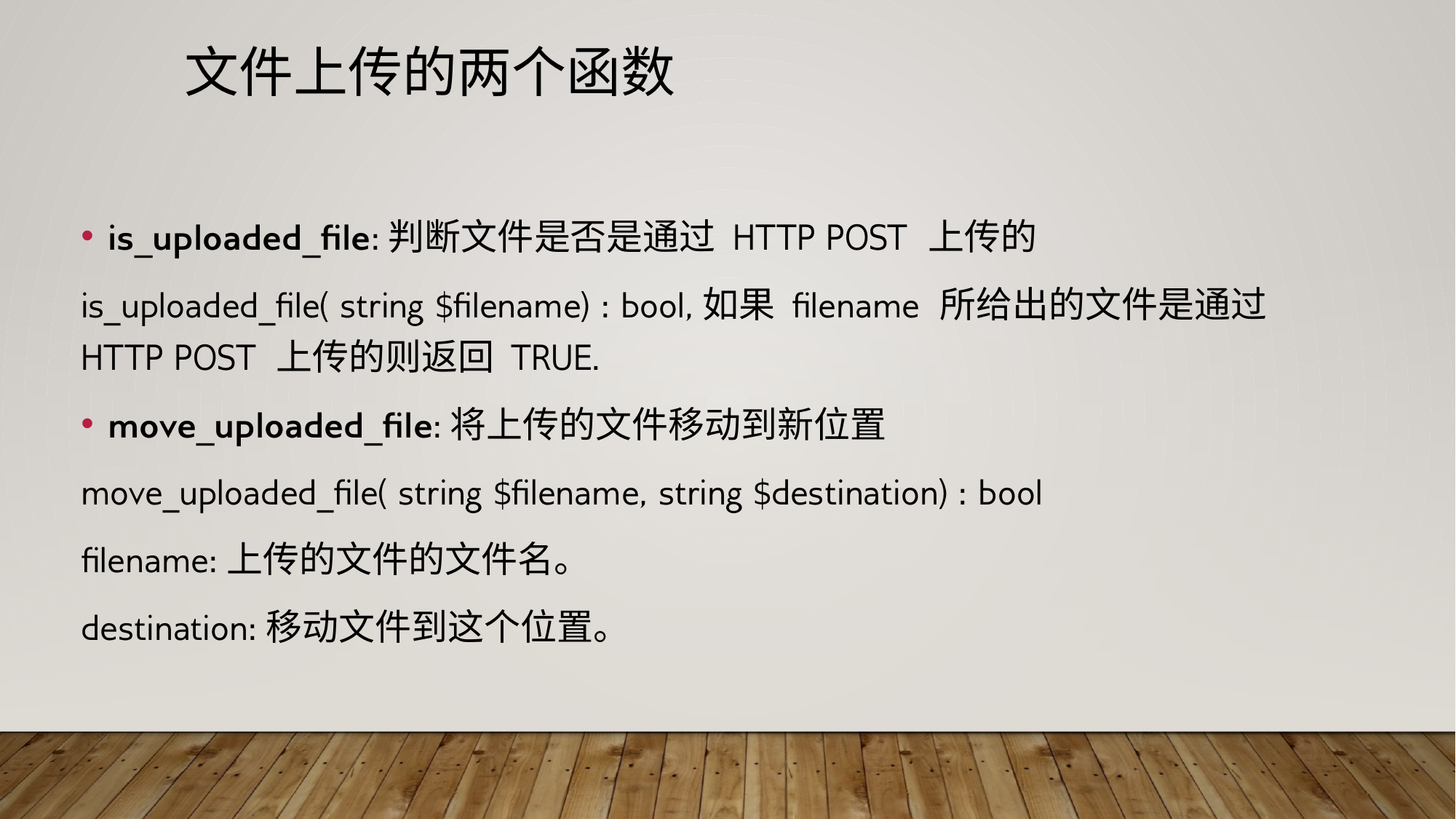

# 文件上传的两个函数
is_uploaded_file:判断文件是否是通过 HTTP POST 上传的
is_uploaded_file( string $filename) : bool,如果 filename 所给出的文件是通过 HTTP POST 上传的则返回 TRUE.
move_uploaded_file:将上传的文件移动到新位置
move_uploaded_file( string $filename, string $destination) : bool
filename:上传的文件的文件名。
destination:移动文件到这个位置。